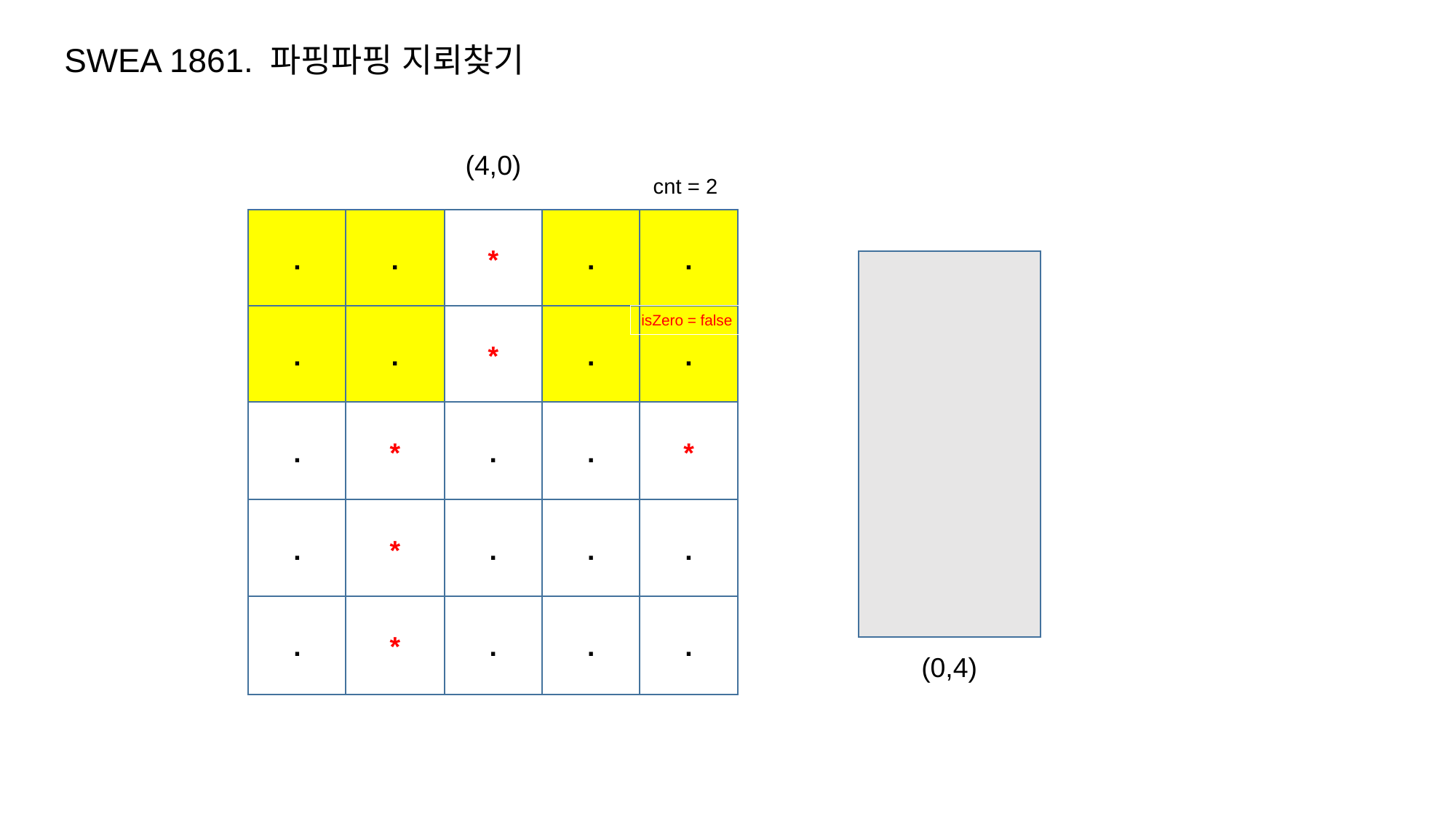

SWEA 1861. 파핑파핑 지뢰찾기
(4,0)
cnt = 2
.
.
*
.
.

isZero = false
.
.
*
.
.
.
*
.
.
*
.
*
.
.
.
.
*
.
.
.
(0,4)